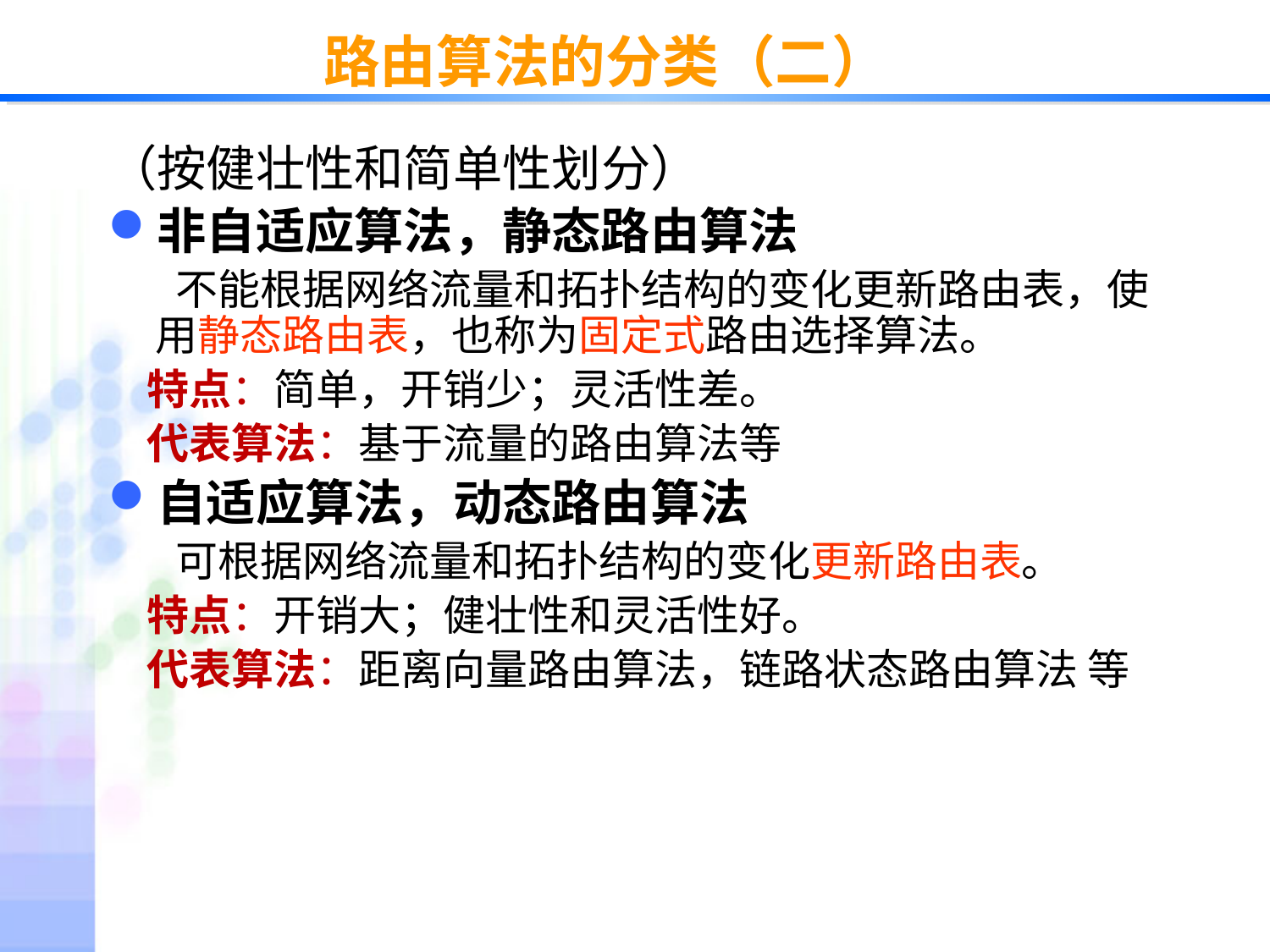

路由算法的分类（二）
（按健壮性和简单性划分）
非自适应算法，静态路由算法
      不能根据网络流量和拓扑结构的变化更新路由表，使用静态路由表，也称为固定式路由选择算法。
   特点：简单，开销少；灵活性差。
   代表算法：基于流量的路由算法等
自适应算法，动态路由算法
      可根据网络流量和拓扑结构的变化更新路由表。
   特点：开销大；健壮性和灵活性好。
   代表算法：距离向量路由算法，链路状态路由算法 等